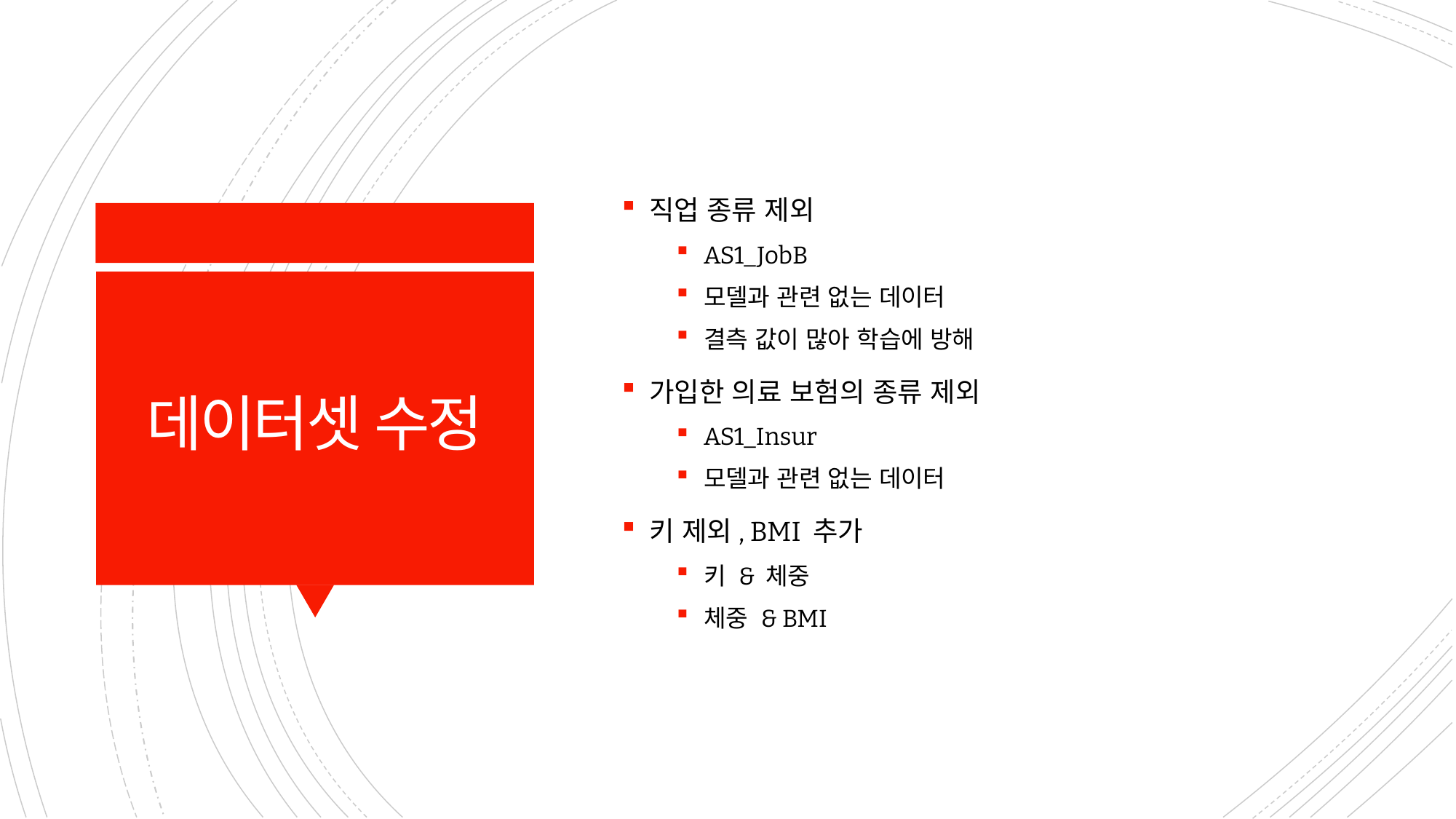

직업 종류 제외
AS1_JobB
모델과 관련 없는 데이터
결측 값이 많아 학습에 방해
가입한 의료 보험의 종류 제외
AS1_Insur
모델과 관련 없는 데이터
키 제외, BMI 추가
키 & 체중
체중 & BMI
# 데이터셋 수정